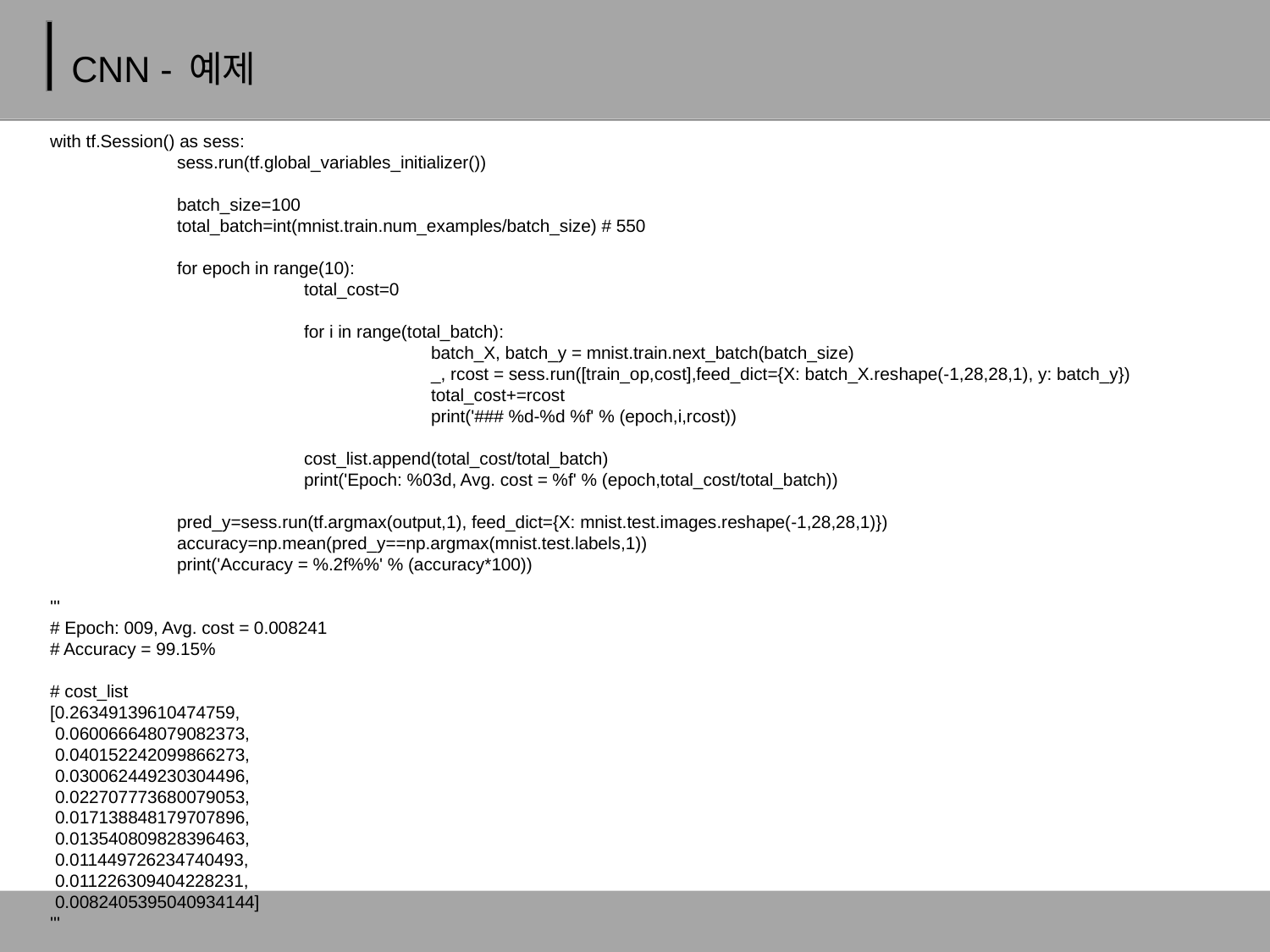

# CNN - 예제
with tf.Session() as sess:
	sess.run(tf.global_variables_initializer())

	batch_size=100
	total_batch=int(mnist.train.num_examples/batch_size) # 550

	for epoch in range(10):
		total_cost=0

		for i in range(total_batch):
			batch_X, batch_y = mnist.train.next_batch(batch_size)
			_, rcost = sess.run([train_op,cost],feed_dict={X: batch_X.reshape(-1,28,28,1), y: batch_y})
			total_cost+=rcost
			print('### %d-%d %f' % (epoch,i,rcost))

		cost_list.append(total_cost/total_batch)
		print('Epoch: %03d, Avg. cost = %f' % (epoch,total_cost/total_batch))

	pred_y=sess.run(tf.argmax(output,1), feed_dict={X: mnist.test.images.reshape(-1,28,28,1)})
	accuracy=np.mean(pred_y==np.argmax(mnist.test.labels,1))
	print('Accuracy = %.2f%%' % (accuracy*100))

'''
# Epoch: 009, Avg. cost = 0.008241
# Accuracy = 99.15%

# cost_list
[0.26349139610474759,
 0.060066648079082373,
 0.040152242099866273,
 0.030062449230304496,
 0.022707773680079053,
 0.017138848179707896,
 0.013540809828396463,
 0.011449726234740493,
 0.011226309404228231,
 0.0082405395040934144]
'''